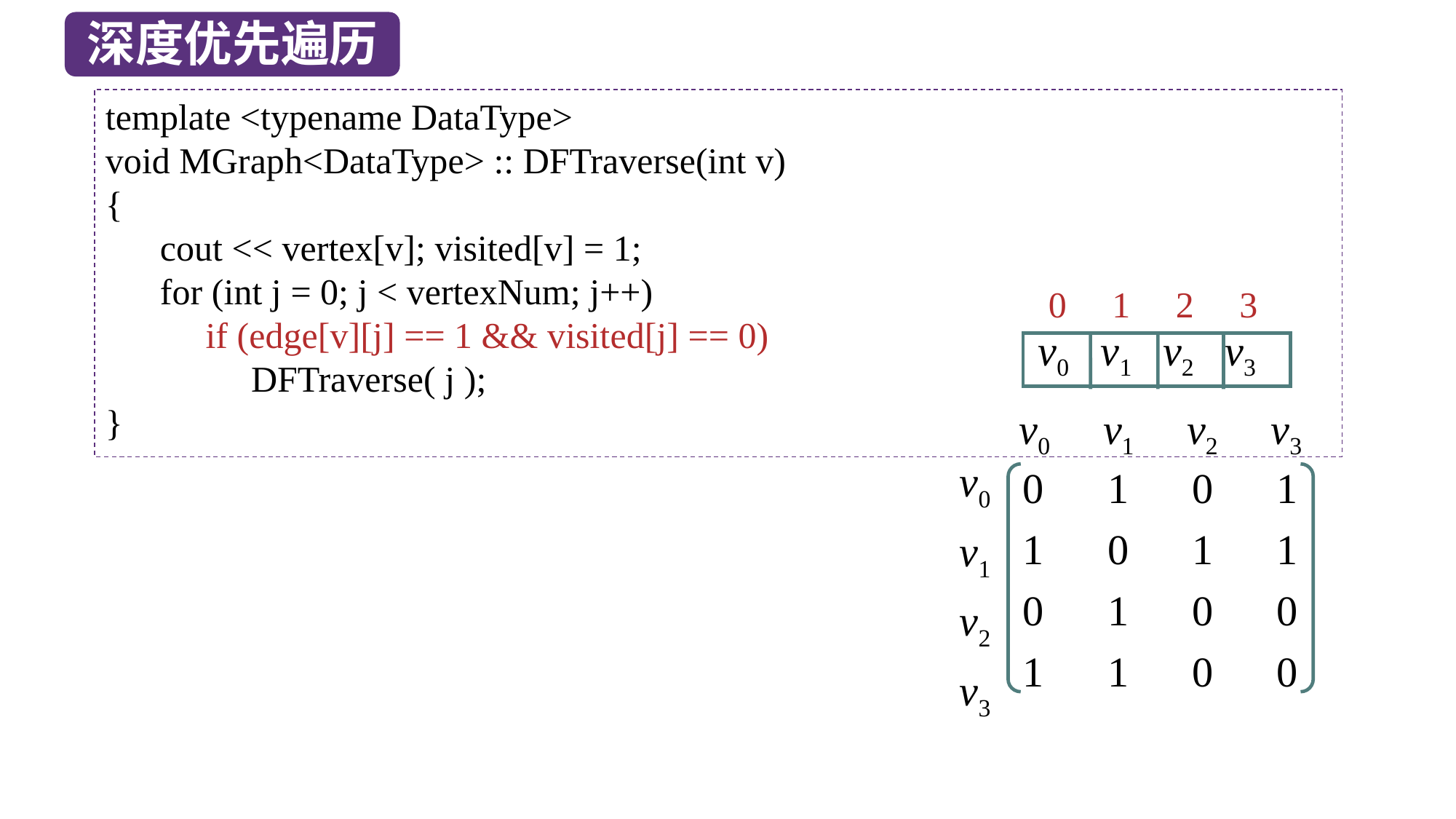

深度优先遍历

template <typename DataType>
void MGraph<DataType> :: DFTraverse(int v)
{
      cout << vertex[v]; visited[v] = 1;
      for (int j = 0; j < vertexNum; j++)
           if (edge[v][j] == 1 && visited[j] == 0)
                DFTraverse( j );
}
0     1     2     3
v0   v1     v2     v3

v0     v1     v2     v3
v0
v1
v2
v3
0      1      0      1
1      0      1      1
0      1      0      0
1      1      0      0